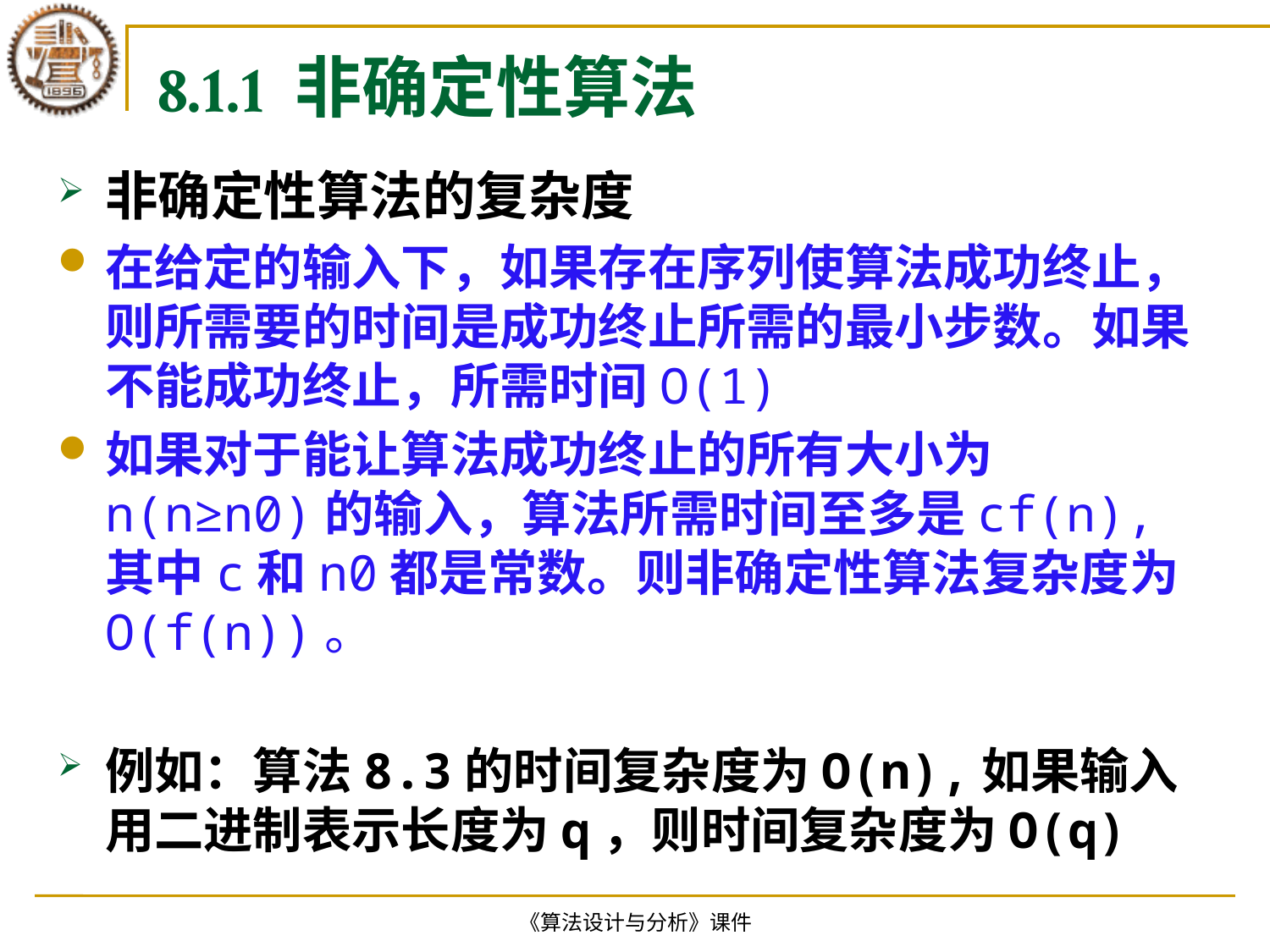

# 8.1.1 非确定性算法
非确定性算法的复杂度
在给定的输入下，如果存在序列使算法成功终止，则所需要的时间是成功终止所需的最小步数。如果不能成功终止，所需时间O(1)
如果对于能让算法成功终止的所有大小为n(n≥n0)的输入，算法所需时间至多是cf(n),其中c和n0都是常数。则非确定性算法复杂度为O(f(n))。

例如：算法8.3的时间复杂度为O(n),如果输入用二进制表示长度为q，则时间复杂度为O(q)

《算法设计与分析》课件
11